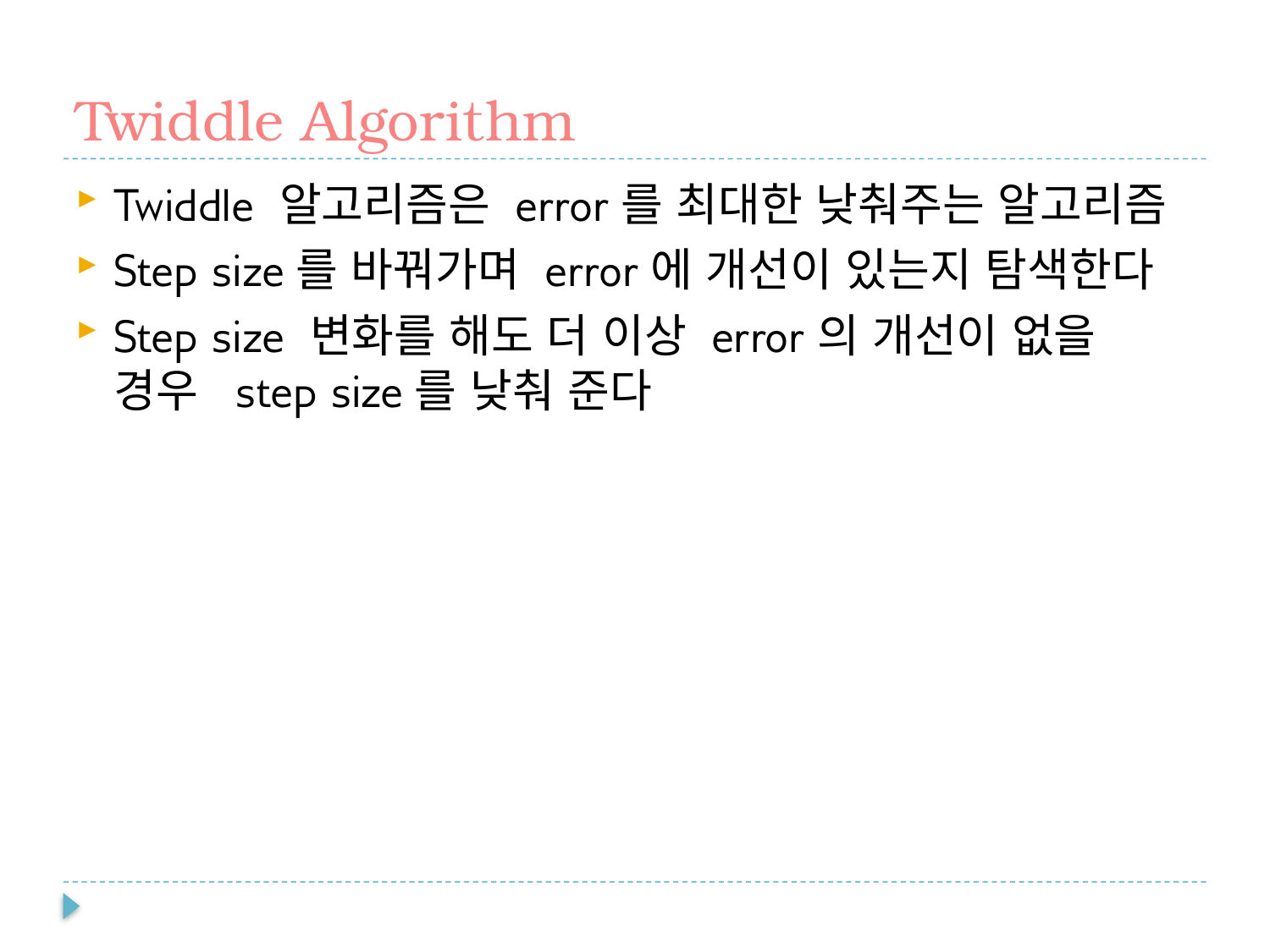

# Twiddle Algorithm
Twiddle 알고리즘은 error를 최대한 낮춰주는 알고리즘
Step size를 바꿔가며 error에 개선이 있는지 탐색한다
Step size 변화를 해도 더 이상 error의 개선이 없을 경우  step size를 낮춰 준다